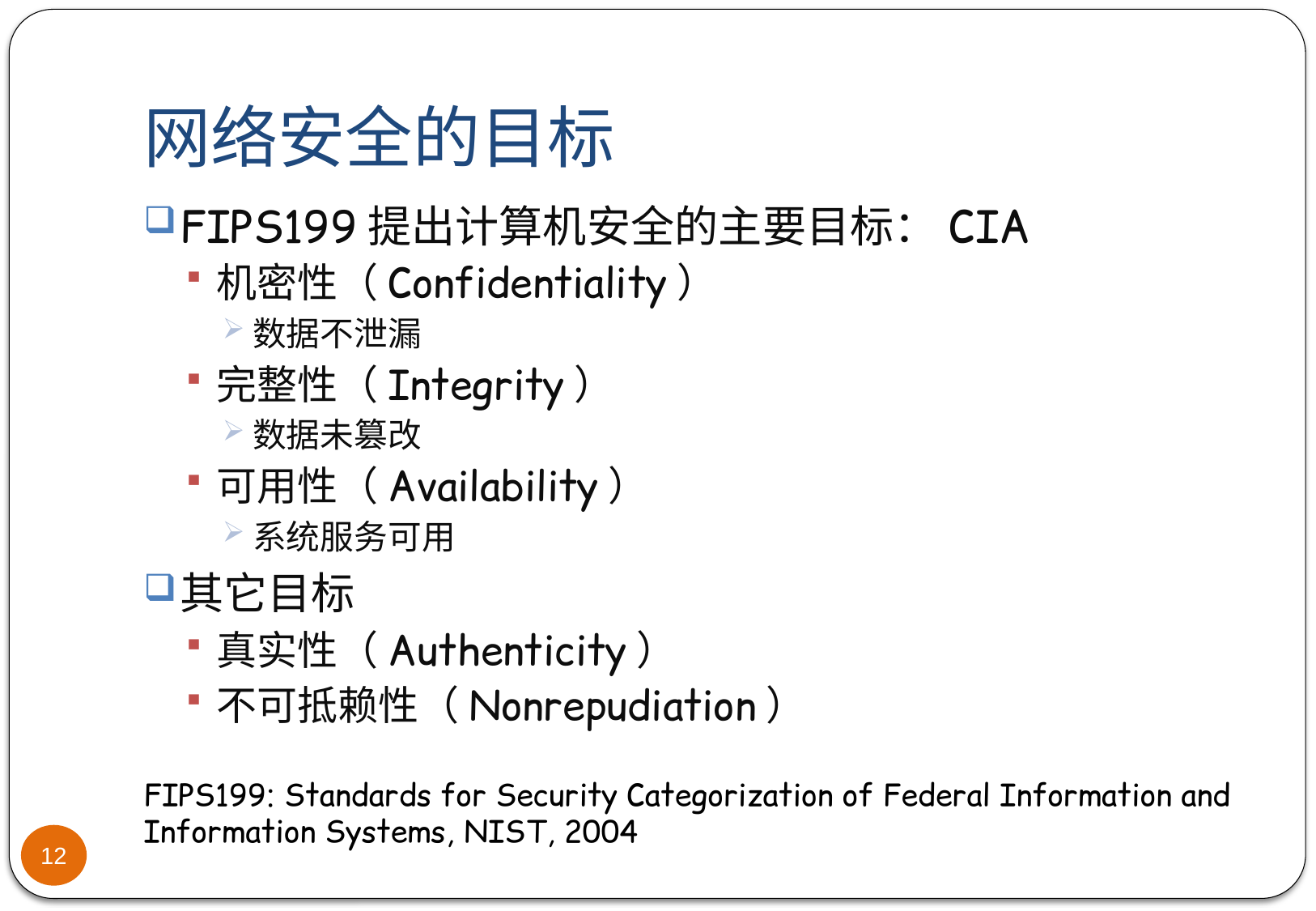

# 网络安全的目标
FIPS199提出计算机安全的主要目标：CIA
机密性（Confidentiality）
数据不泄漏
完整性（Integrity）
数据未篡改
可用性（Availability）
系统服务可用
其它目标
真实性（Authenticity）
不可抵赖性（Nonrepudiation）
FIPS199: Standards for Security Categorization of Federal Information and Information Systems, NIST, 2004
12